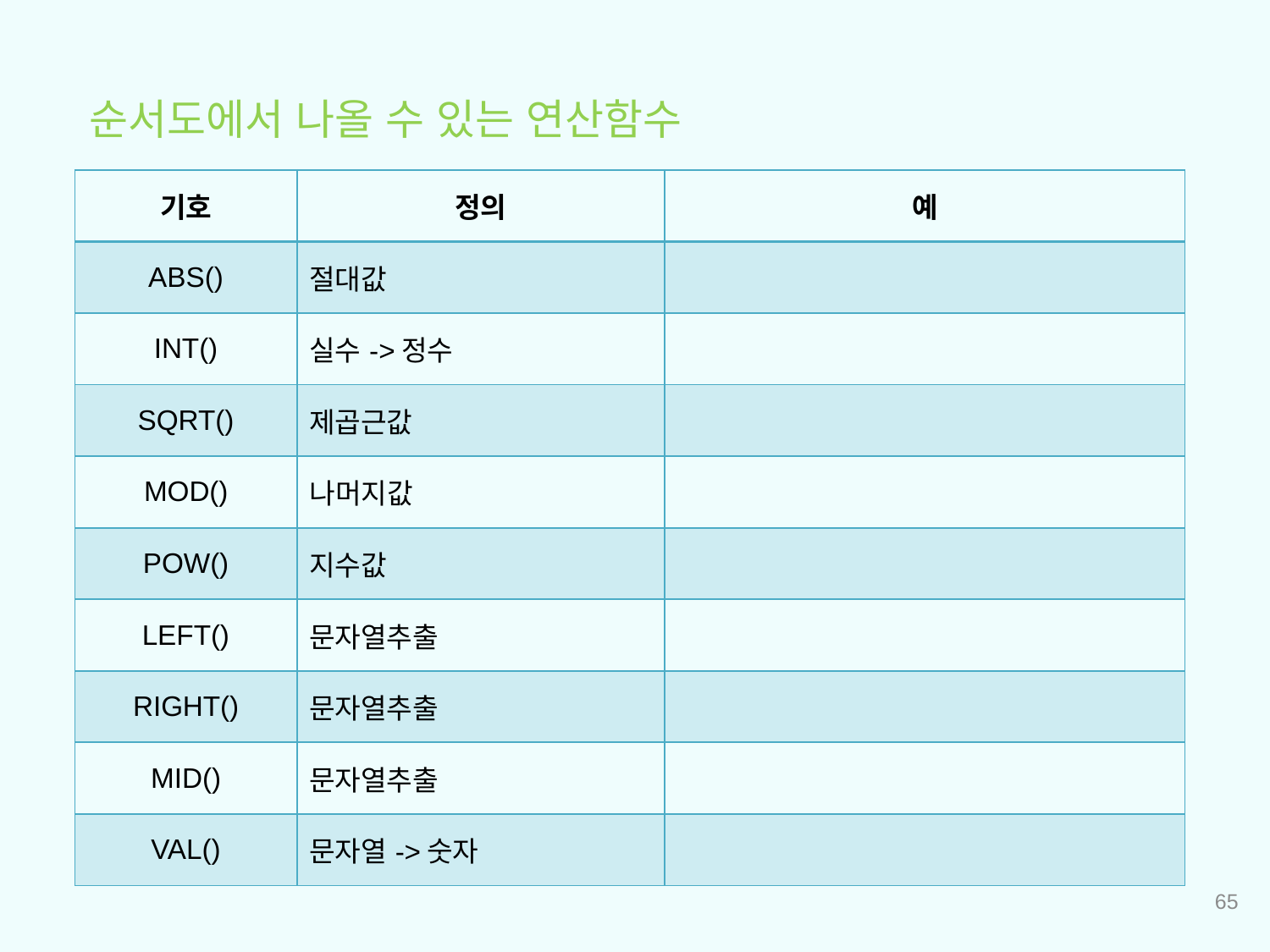

순서도에서 나올 수 있는 연산함수
| 기호 | 정의 | 예 |
| --- | --- | --- |
| ABS() | 절대값 |  |
| INT() | 실수->정수 |  |
| SQRT() | 제곱근값 |  |
| MOD() | 나머지값 |  |
| POW() | 지수값 |  |
| LEFT() | 문자열추출 |  |
| RIGHT() | 문자열추출 |  |
| MID() | 문자열추출 |  |
| VAL() | 문자열->숫자 |  |
65